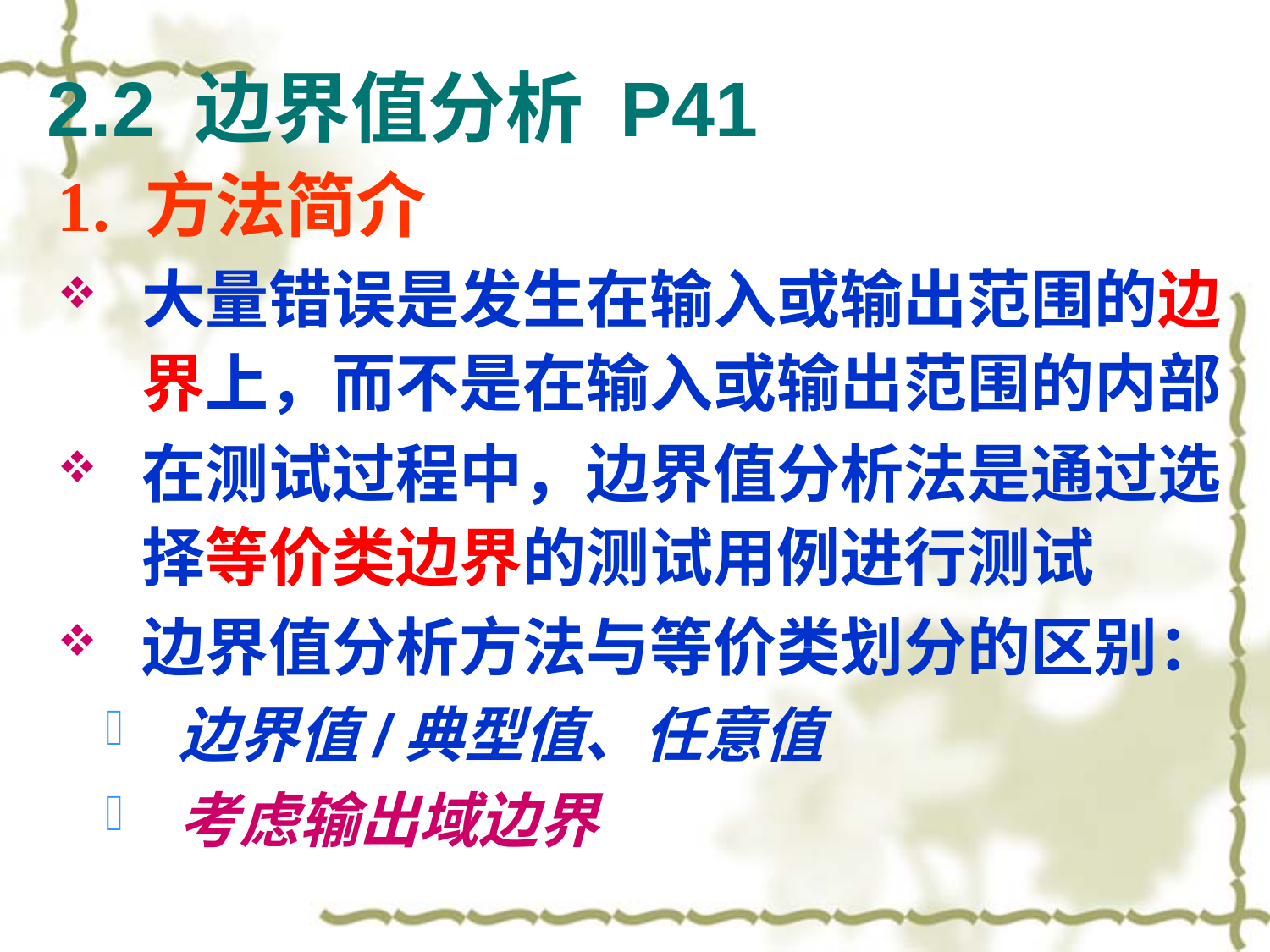

# 2.2 边界值分析 P41
1. 方法简介
大量错误是发生在输入或输出范围的边界上，而不是在输入或输出范围的内部
在测试过程中，边界值分析法是通过选择等价类边界的测试用例进行测试
边界值分析方法与等价类划分的区别：
边界值/典型值、任意值
考虑输出域边界